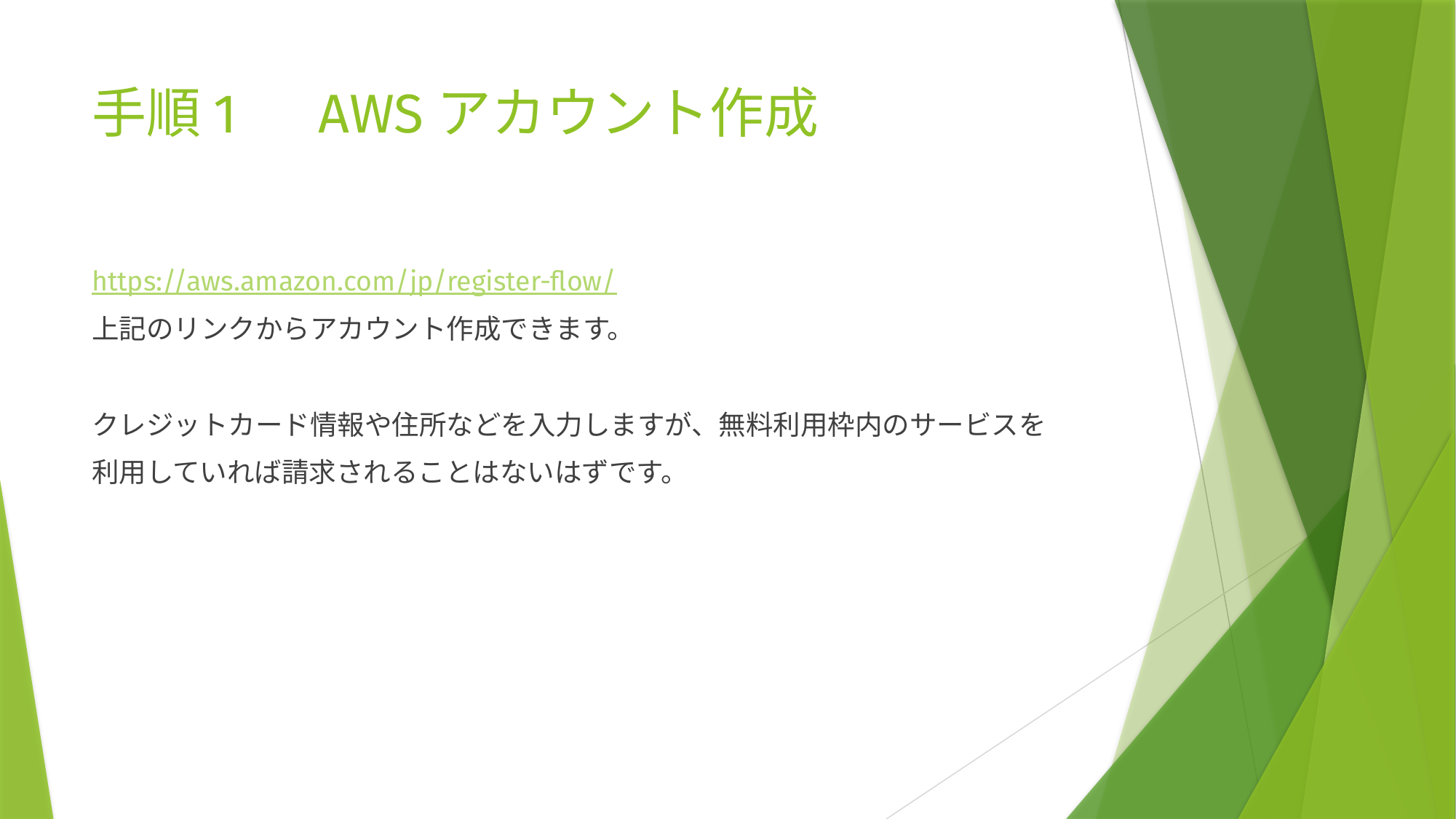

# 手順1　AWSアカウント作成
https://aws.amazon.com/jp/register-flow/
上記のリンクからアカウント作成できます。

クレジットカード情報や住所などを入力しますが、無料利用枠内のサービスを
利用していれば請求されることはないはずです。